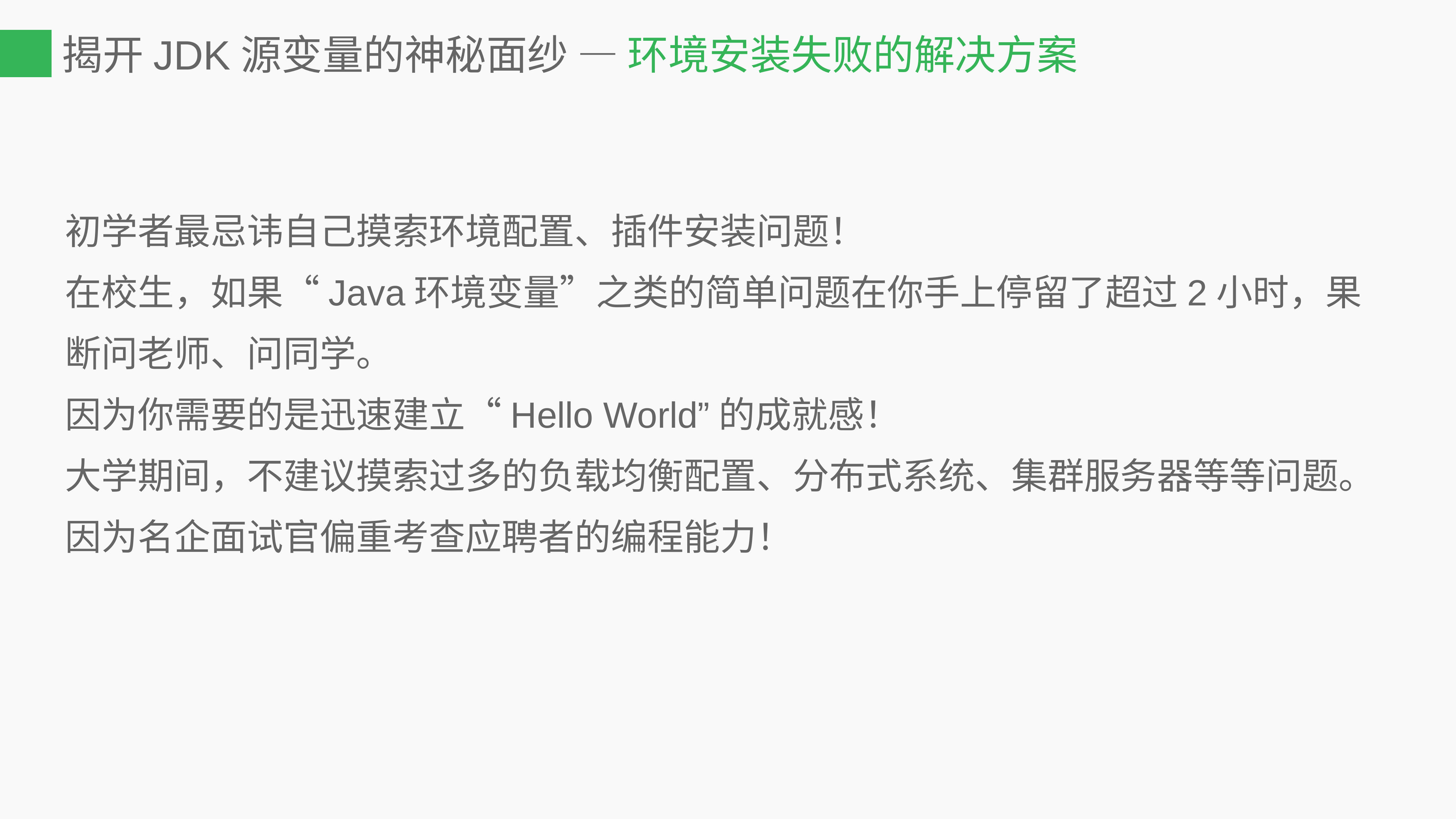

# 揭开JDK源变量的神秘面纱 — 环境安装失败的解决方案
初学者最忌讳自己摸索环境配置、插件安装问题！
在校生，如果“Java环境变量”之类的简单问题在你手上停留了超过2小时，果断问老师、问同学。
因为你需要的是迅速建立“Hello World”的成就感！
大学期间，不建议摸索过多的负载均衡配置、分布式系统、集群服务器等等问题。
因为名企面试官偏重考查应聘者的编程能力！